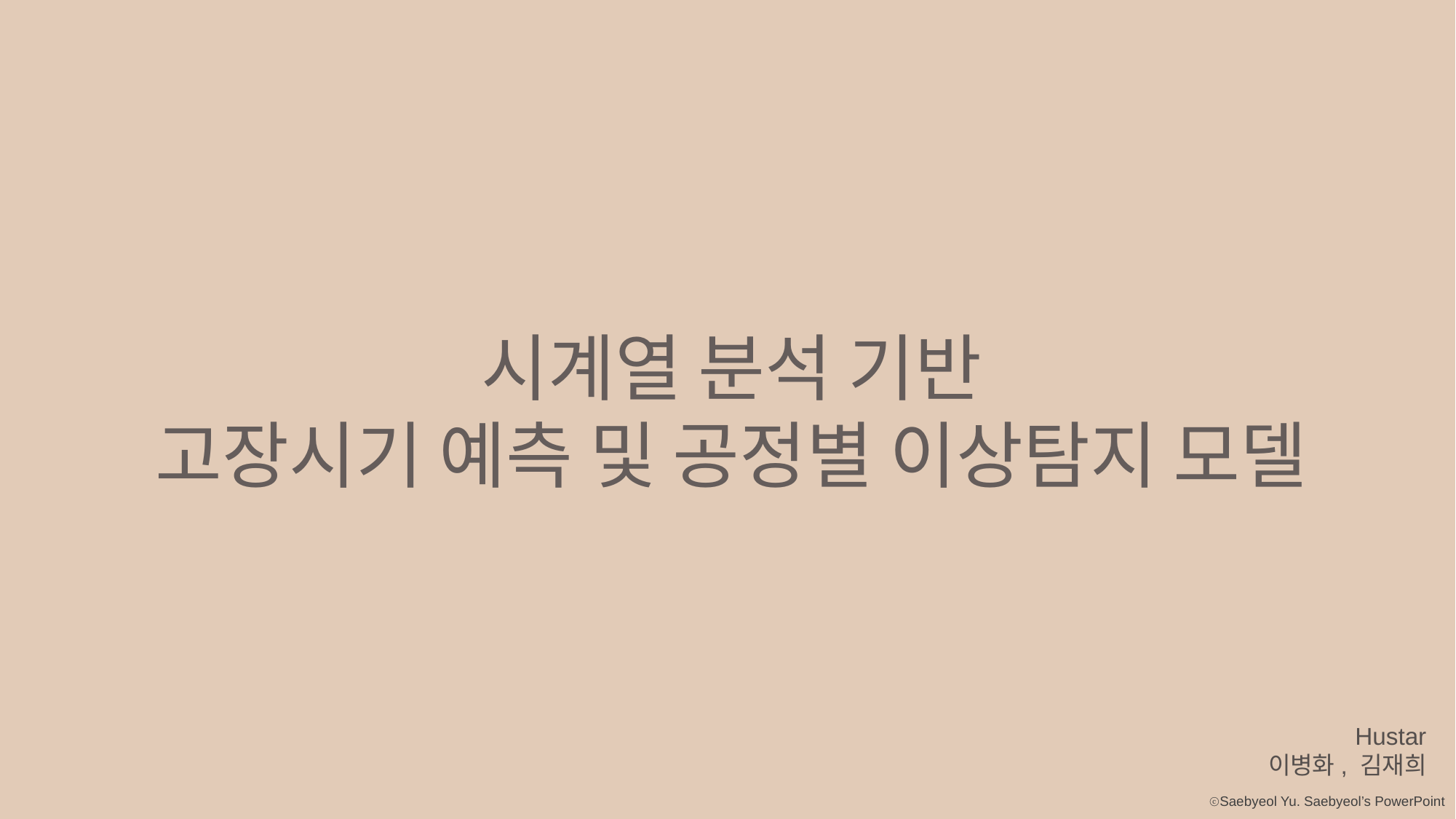

시계열 분석 기반
고장시기 예측 및 공정별 이상탐지 모델
Hustar
이병화, 김재희